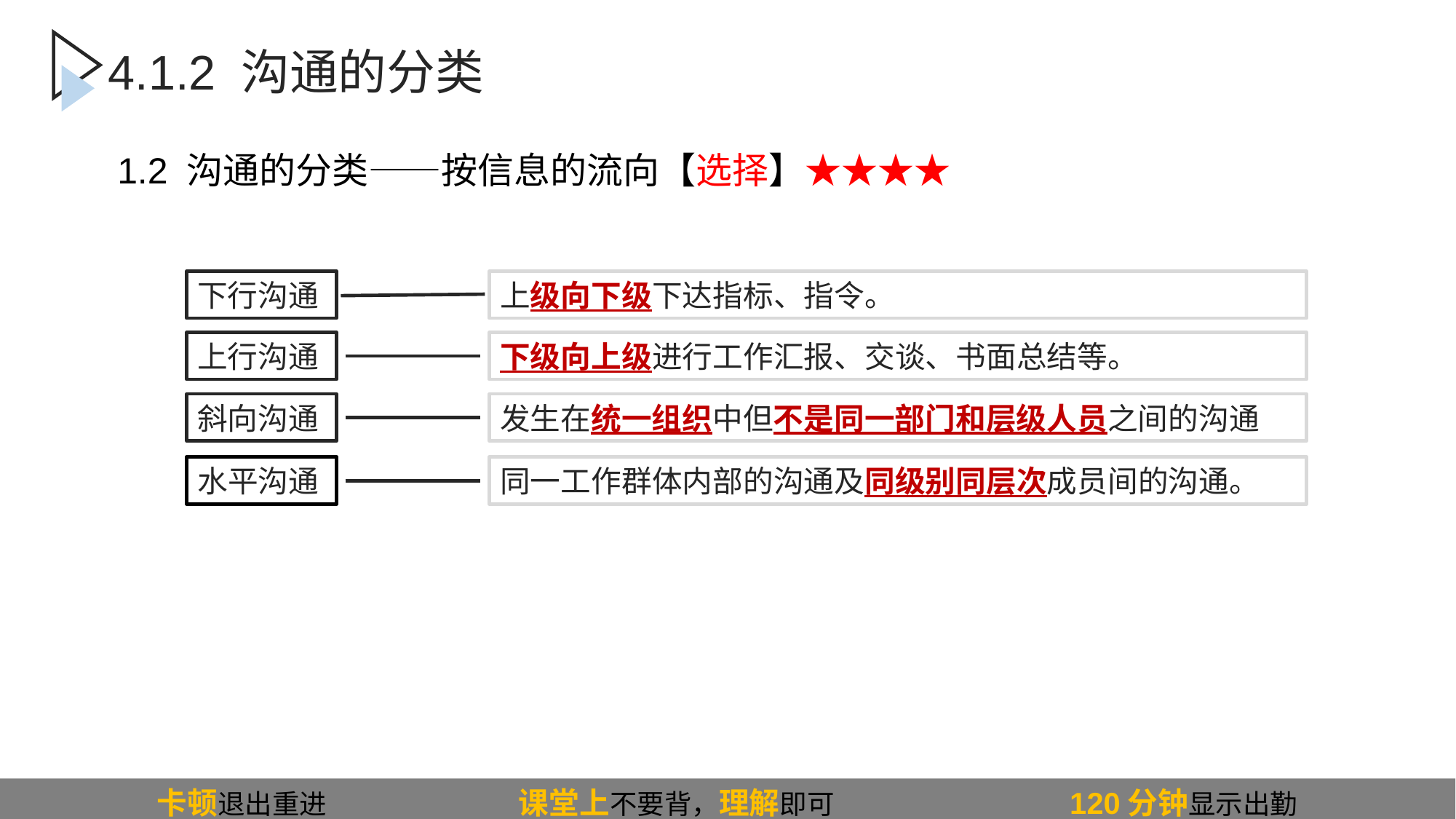

4.1.2 沟通的分类
1.2 沟通的分类——按信息的流向【选择】★★★★

下行沟通
上行沟通
斜向沟通
水平沟通
上级向下级下达指标、指令。
下级向上级进行工作汇报、交谈、书面总结等。
发生在统一组织中但不是同一部门和层级人员之间的沟通
同一工作群体内部的沟通及同级别同层次成员间的沟通。